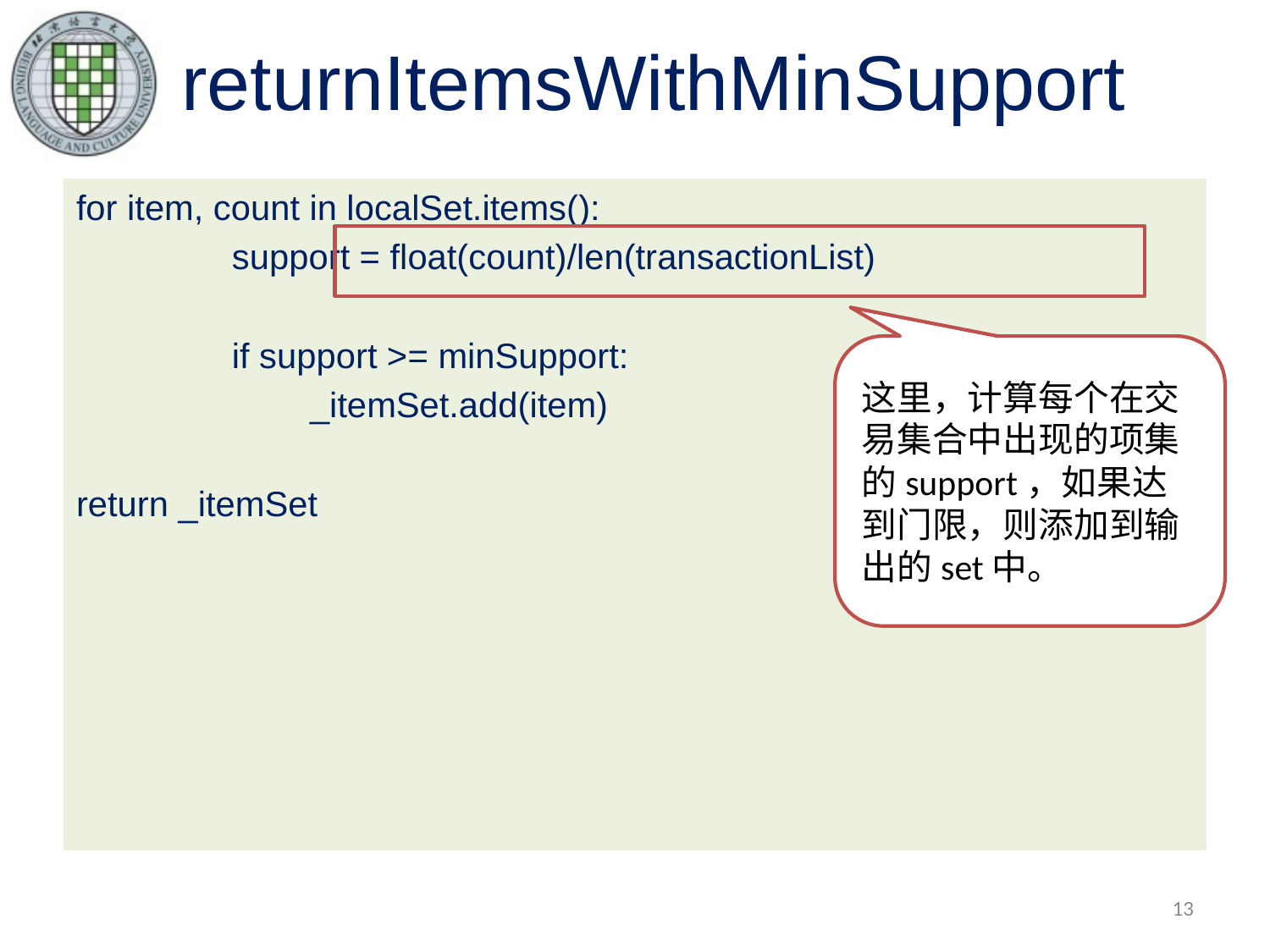

# returnItemsWithMinSupport
for item, count in localSet.items():
                support = float(count)/len(transactionList)

                if support >= minSupport:
                        _itemSet.add(item)

return _itemSet

这里，计算每个在交易集合中出现的项集的support，如果达到门限，则添加到输出的set中。
13